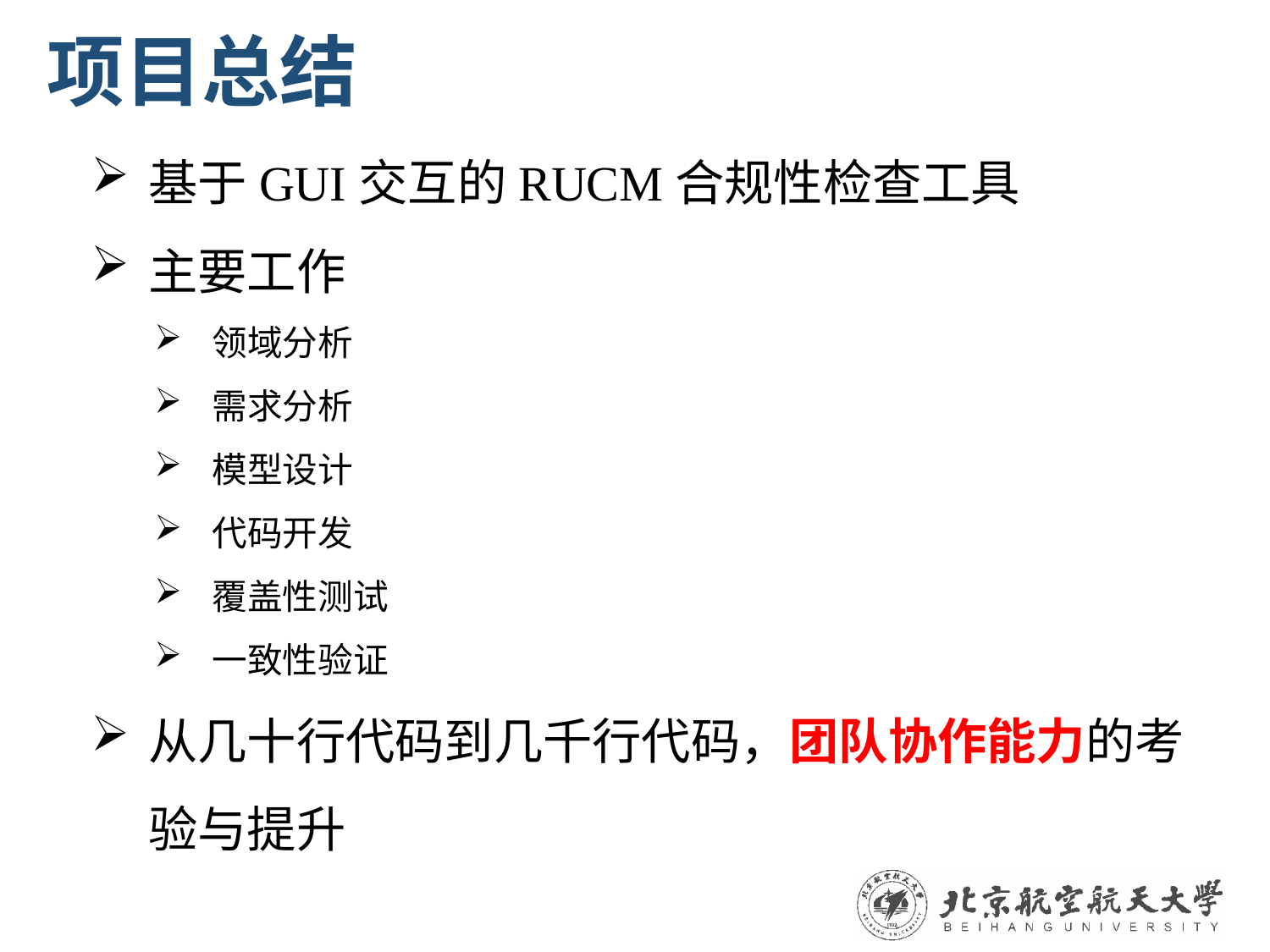

# 项目总结
基于GUI交互的RUCM合规性检查工具
主要工作
领域分析
需求分析
模型设计
代码开发
覆盖性测试
一致性验证
从几十行代码到几千行代码，团队协作能力的考验与提升